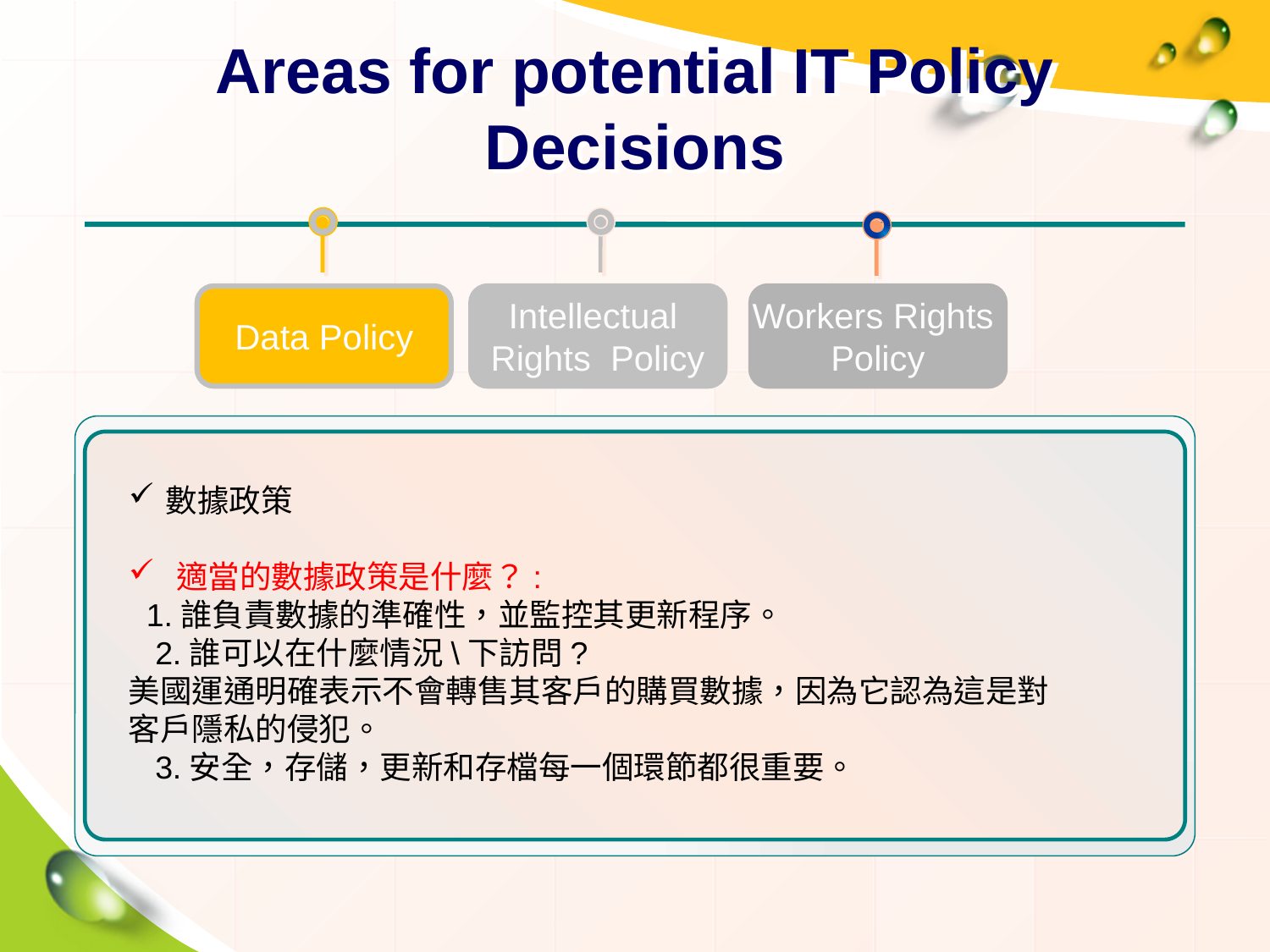

# Areas for potential IT Policy Decisions

Data Policy
Intellectual
Rights  Policy
Workers Rights
Policy

數據政策

適當的數據政策是什麼？:
  1.誰負責數據的準確性，並監控其更新程序。
   2.誰可以在什麼情況\下訪問?
美國運通明確表示不會轉售其客戶的購買數據，因為它認為這是對客戶隱私的侵犯。
   3.安全，存儲，更新和存檔每一個環節都很重要。